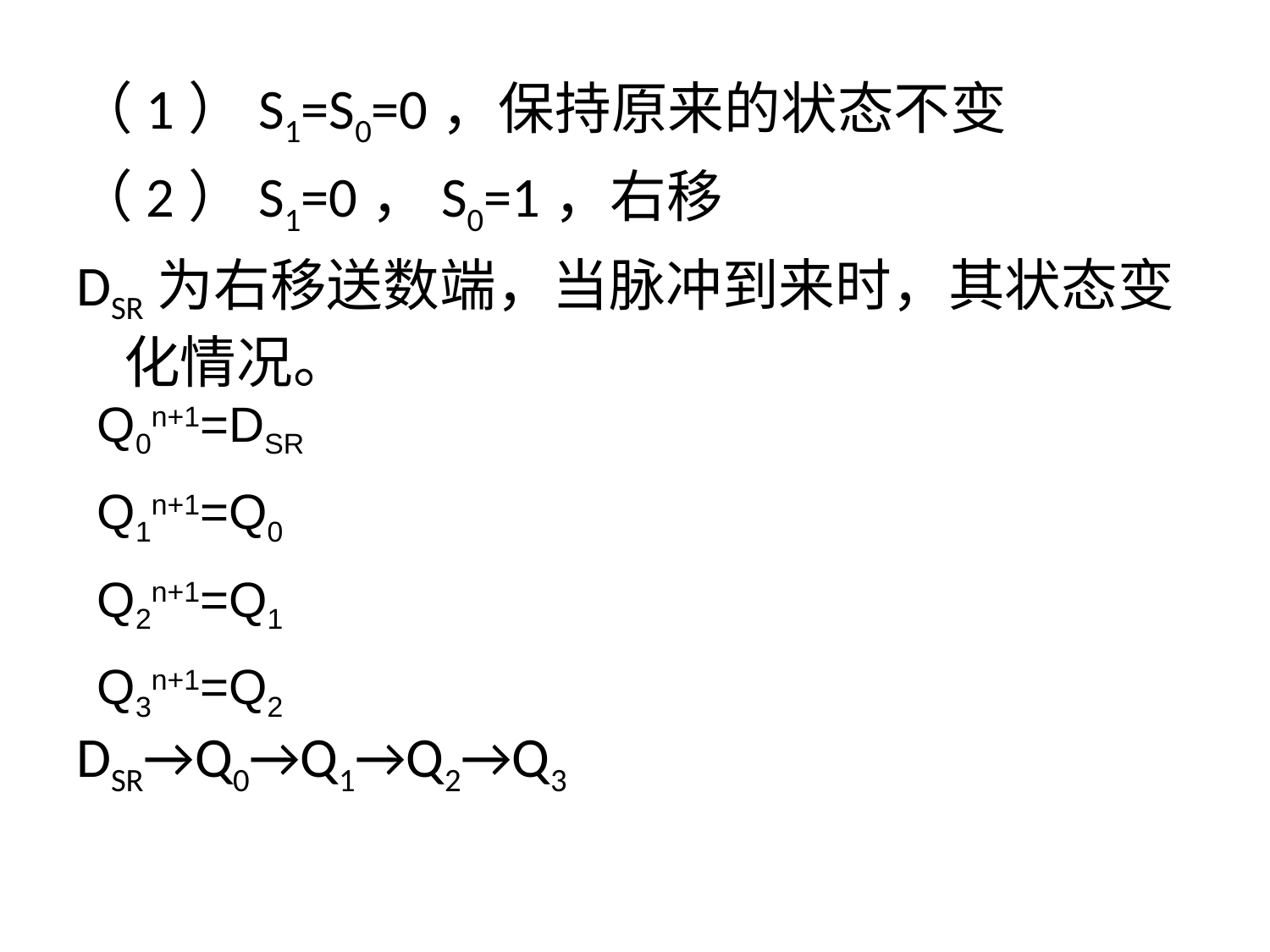

（1）S1=S0=0，保持原来的状态不变
（2）S1=0，S0=1，右移
DSR为右移送数端，当脉冲到来时，其状态变化情况。

DSR→Q0→Q1→Q2→Q3
Q0n+1=DSR
Q1n+1=Q0
Q2n+1=Q1
Q3n+1=Q2